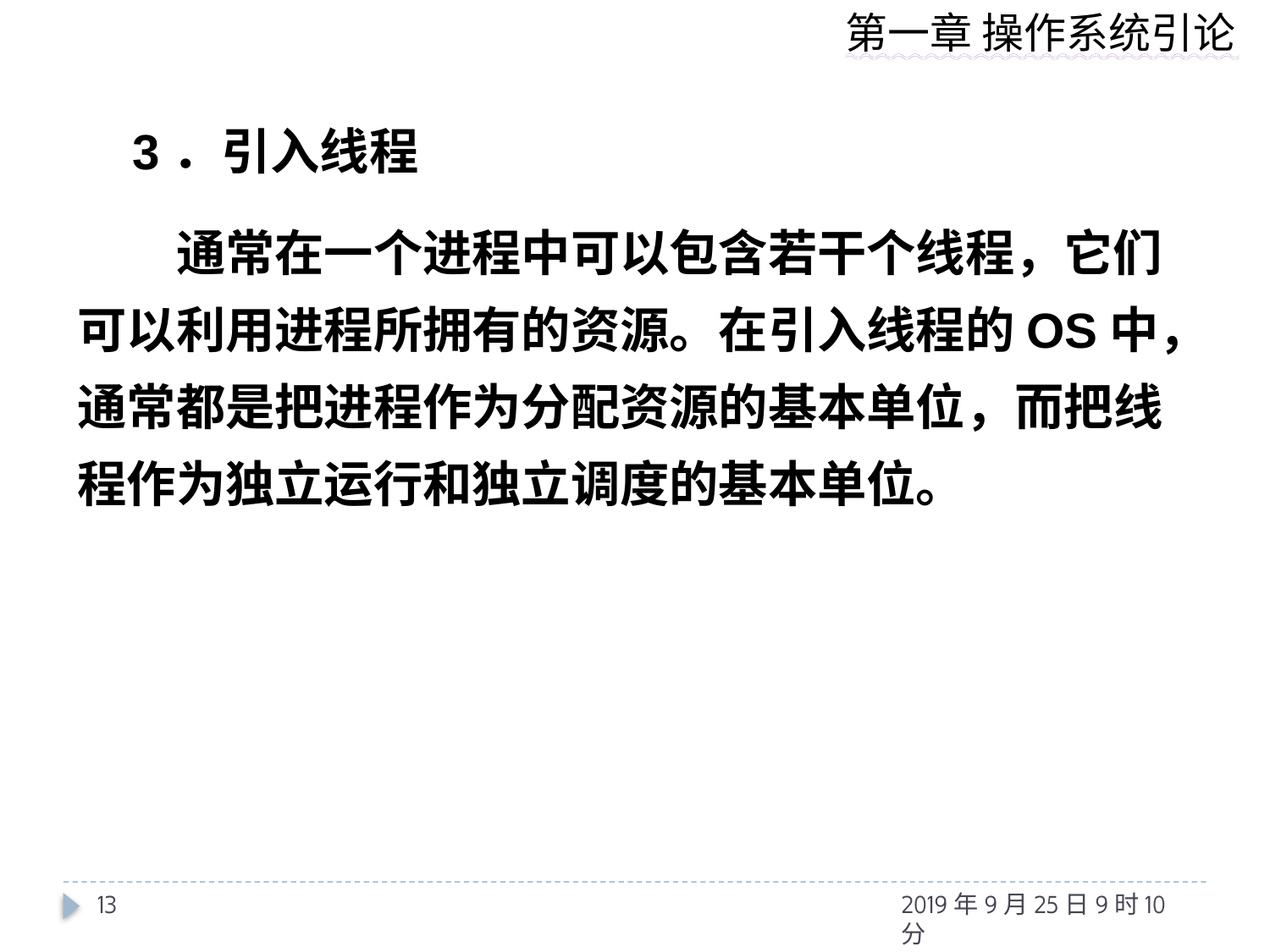

3．引入线程
　　通常在一个进程中可以包含若干个线程，它们可以利用进程所拥有的资源。在引入线程的OS中，通常都是把进程作为分配资源的基本单位，而把线程作为独立运行和独立调度的基本单位。
13
2019年9月25日9时10分